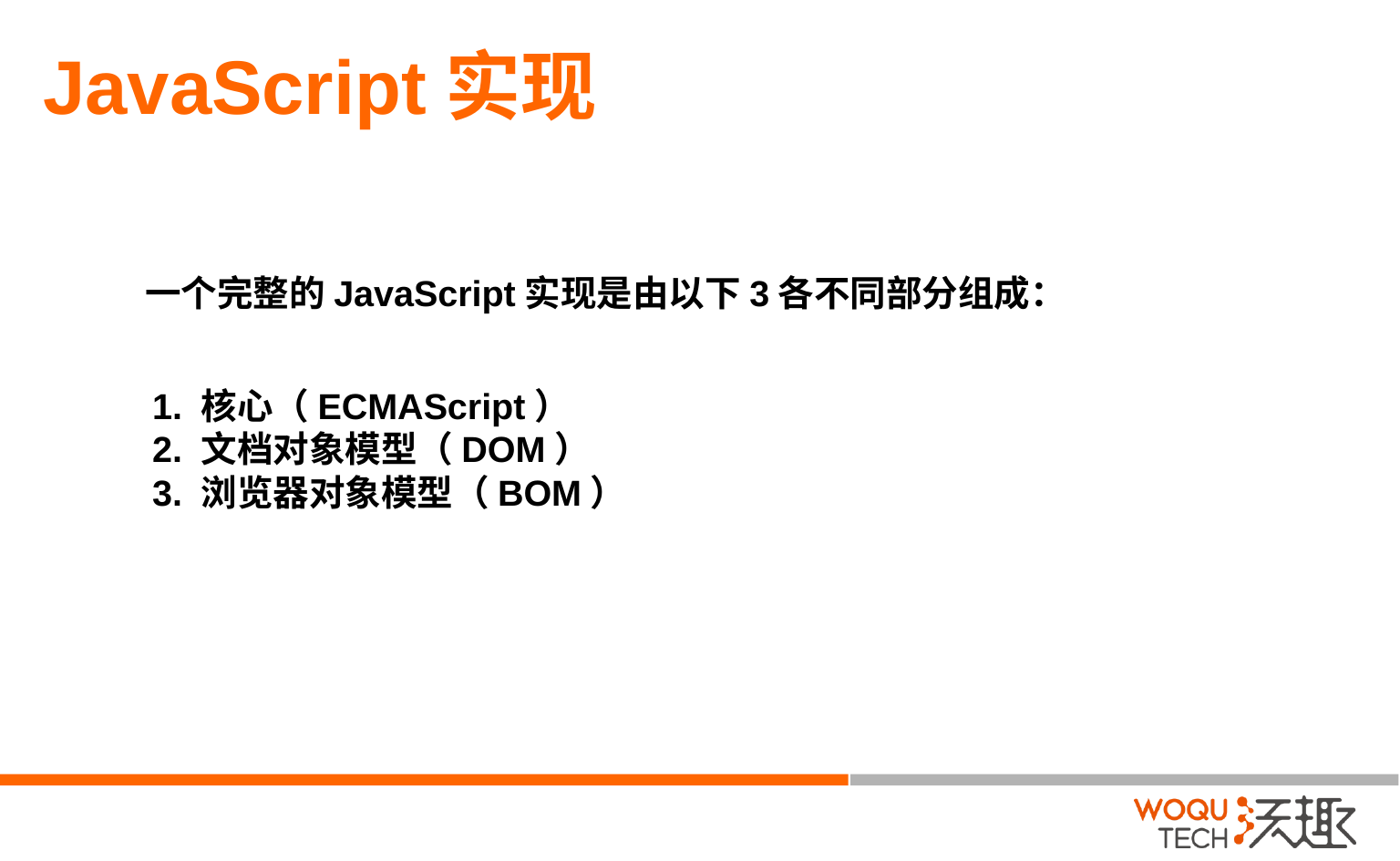

JavaScript实现
一个完整的JavaScript实现是由以下3各不同部分组成：
1. 核心（ECMAScript）
2. 文档对象模型（DOM）
3. 浏览器对象模型（BOM）